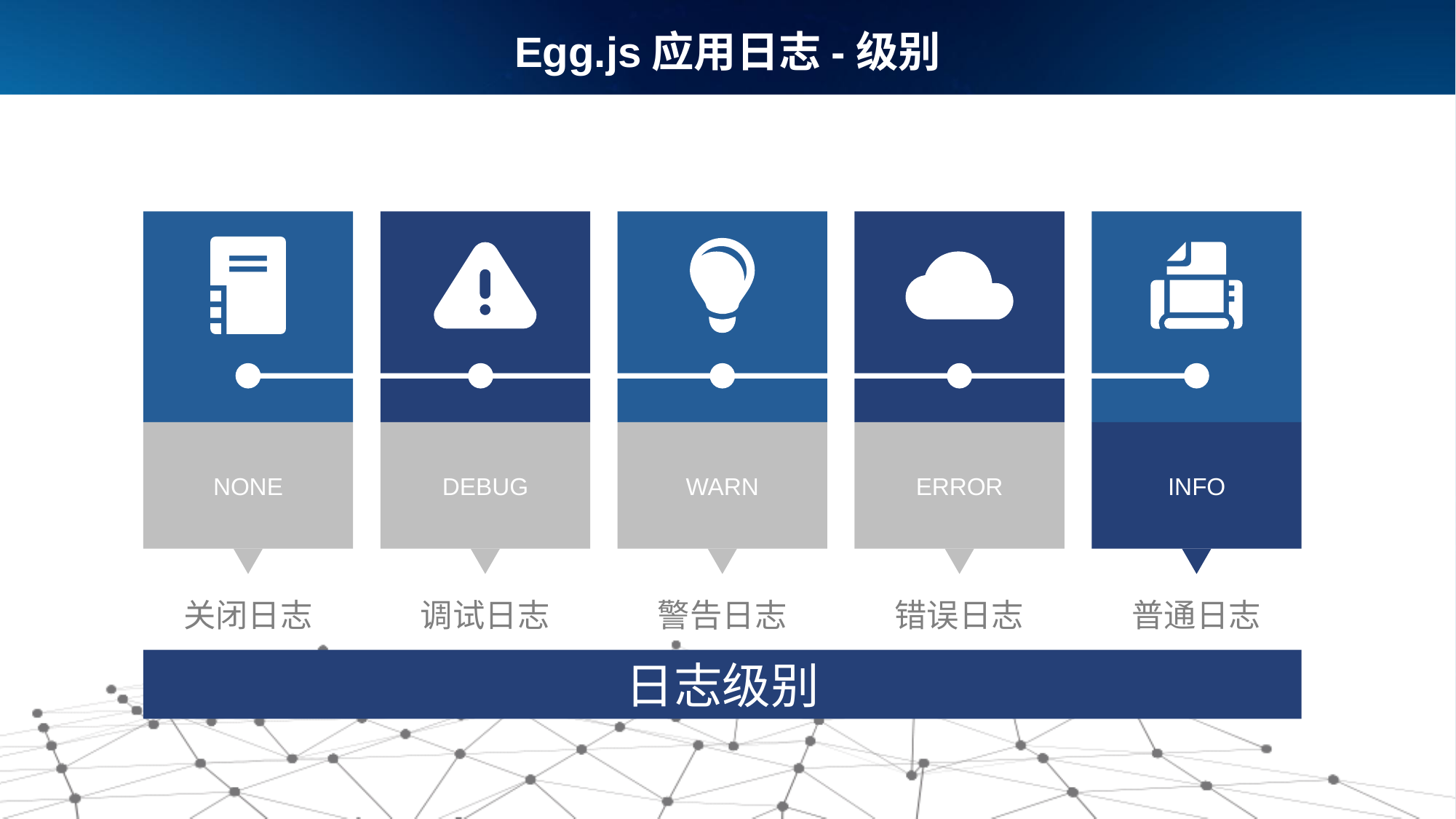

# Egg.js应用日志-级别

NONE
DEBUG
WARN
ERROR
INFO

关闭日志
调试日志
警告日志
错误日志
普通日志
日志级别